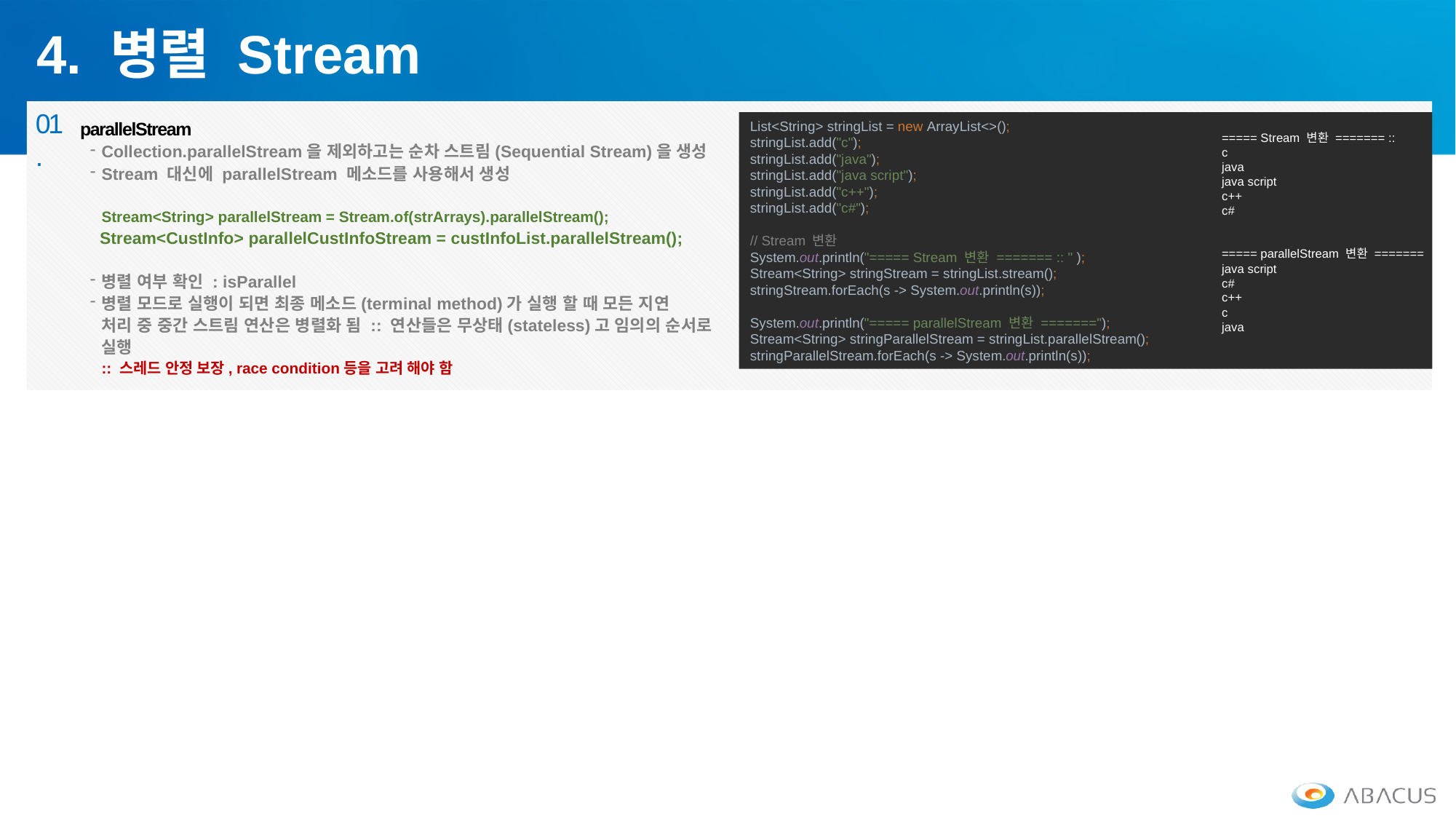

4. 병렬 Stream

01.
parallelStream
Collection.parallelStream을 제외하고는 순차 스트림(Sequential Stream)을 생성
Stream 대신에 parallelStream 메소드를 사용해서 생성
Stream<String> parallelStream = Stream.of(strArrays).parallelStream();
  Stream<CustInfo> parallelCustInfoStream = custInfoList.parallelStream();

병렬 여부 확인 : isParallel
병렬 모드로 실행이 되면 최종 메소드(terminal method)가 실행 할 때 모든 지연
처리 중 중간 스트림 연산은 병렬화 됨 :: 연산들은 무상태(stateless)고 임의의 순서로 실행
:: 스레드 안정 보장, race condition등을 고려 해야 함

List<String> stringList = new ArrayList<>();
stringList.add("c");
stringList.add("java");
stringList.add("java script");
stringList.add("c++");
stringList.add("c#");
// Stream 변환
System.out.println("===== Stream 변환 ======= :: " );
Stream<String> stringStream = stringList.stream();
stringStream.forEach(s -> System.out.println(s));
System.out.println("===== parallelStream 변환 =======");
Stream<String> stringParallelStream = stringList.parallelStream();
stringParallelStream.forEach(s -> System.out.println(s));
===== Stream 변환 ======= ::
c
java
java script
c++
c#

===== parallelStream 변환 =======
java script
c#
c++
c
java